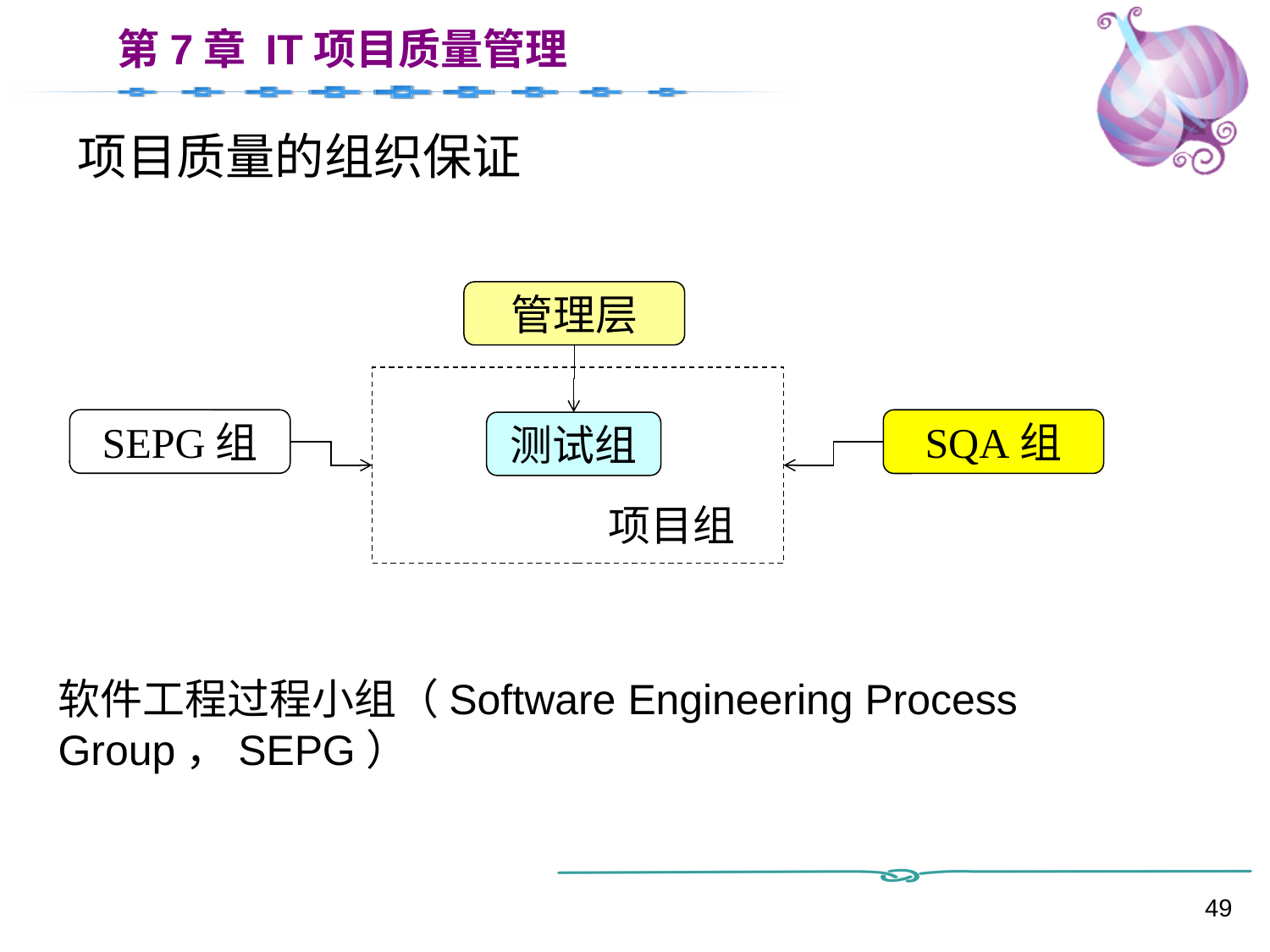

# 项目质量的组织保证

管理层

SEPG组
SQA组
测试组
项目组
软件工程过程小组（Software Engineering Process Group，SEPG）
49